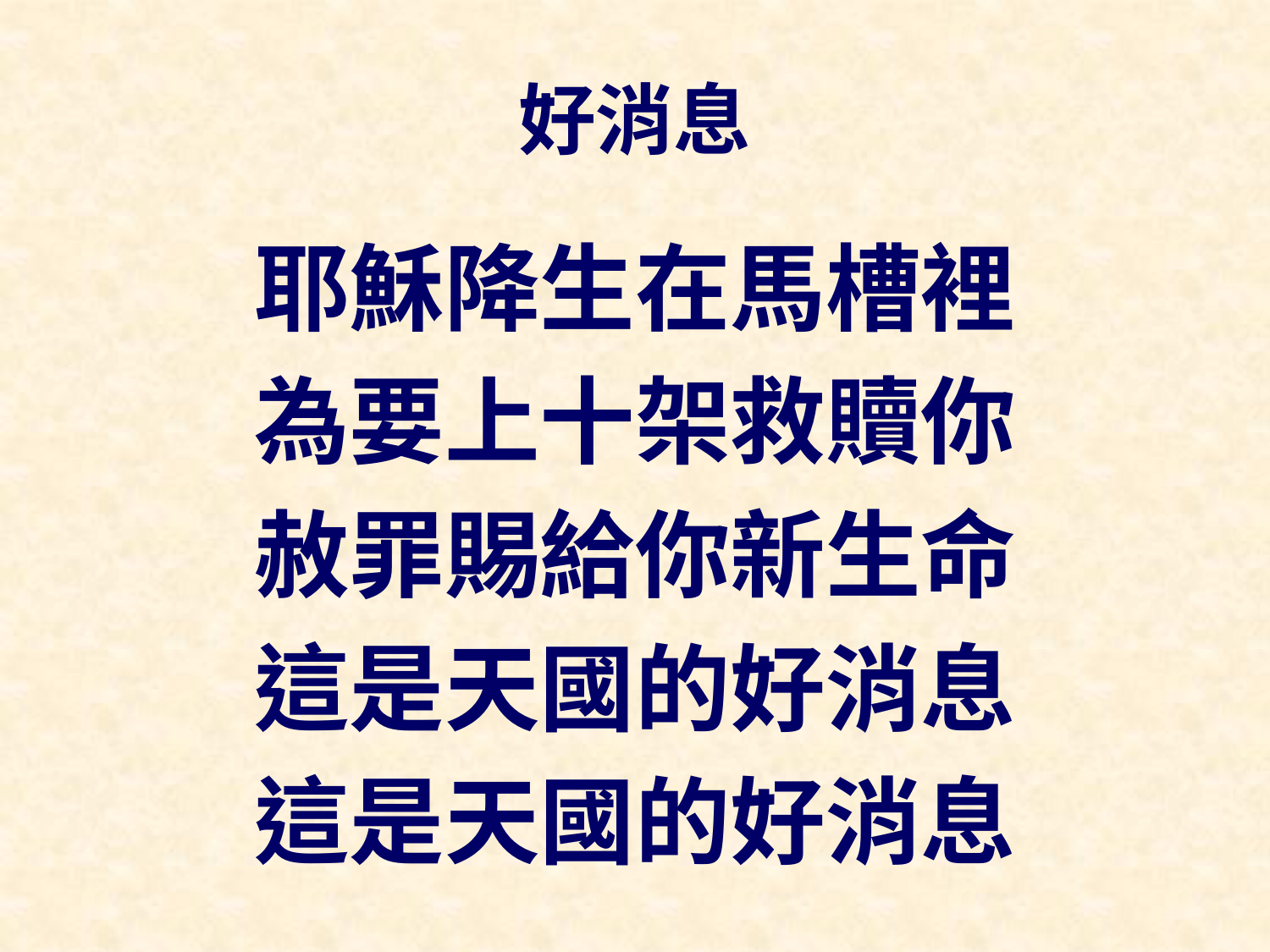

# 好消息
耶穌降生在馬槽裡
為要上十架救贖你
赦罪賜給你新生命
這是天國的好消息
這是天國的好消息